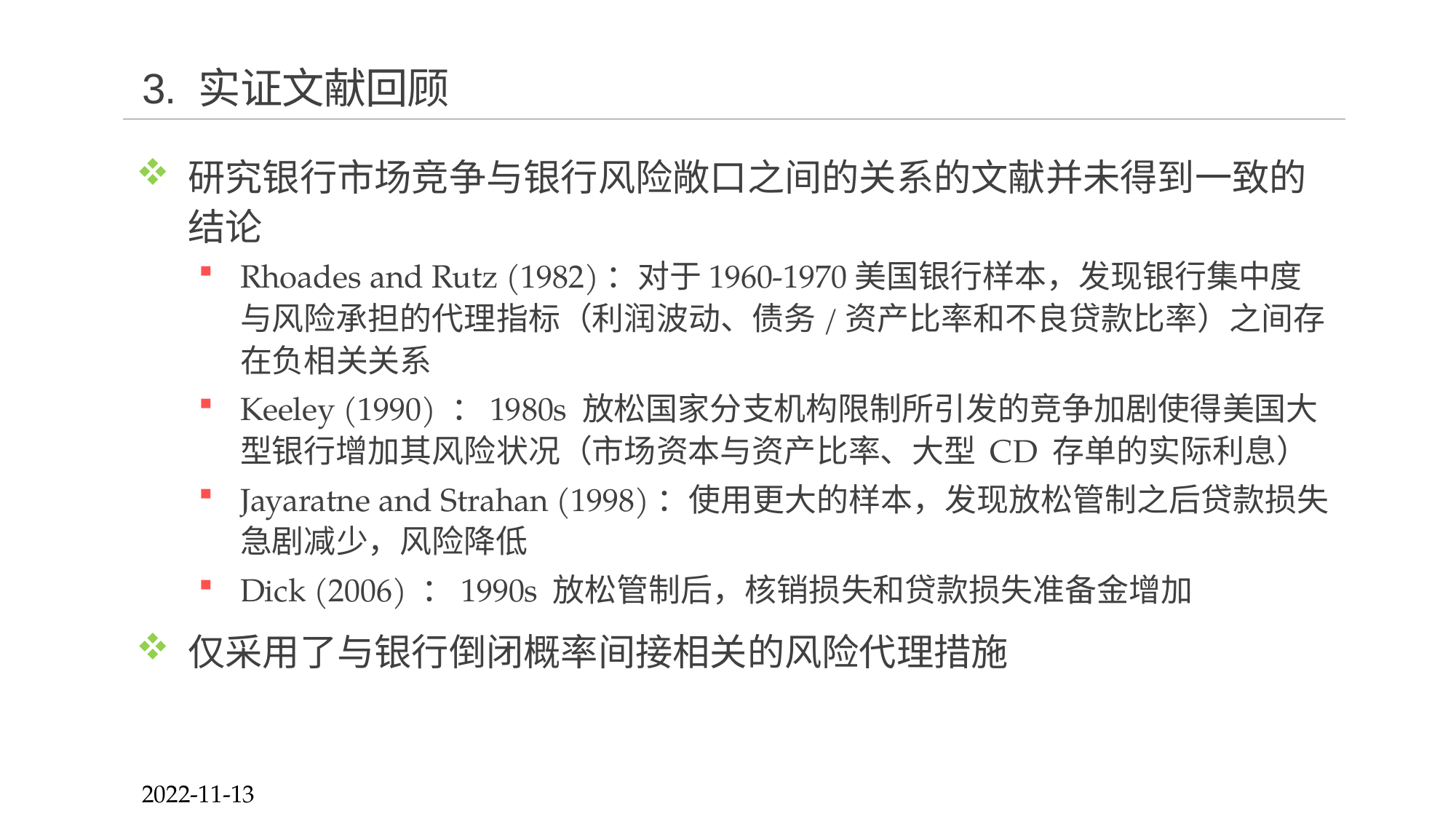

# 3. 实证文献回顾
研究银行市场竞争与银行风险敞口之间的关系的文献并未得到一致的结论
Rhoades and Rutz (1982)：对于1960-1970美国银行样本，发现银行集中度与风险承担的代理指标（利润波动、债务/资产比率和不良贷款比率）之间存在负相关关系
Keeley (1990) ：1980s 放松国家分支机构限制所引发的竞争加剧使得美国大型银行增加其风险状况（市场资本与资产比率、大型 CD 存单的实际利息）
Jayaratne and Strahan (1998)：使用更大的样本，发现放松管制之后贷款损失急剧减少，风险降低
Dick (2006) ：1990s 放松管制后，核销损失和贷款损失准备金增加
仅采用了与银行倒闭概率间接相关的风险代理措施
2022-11-13